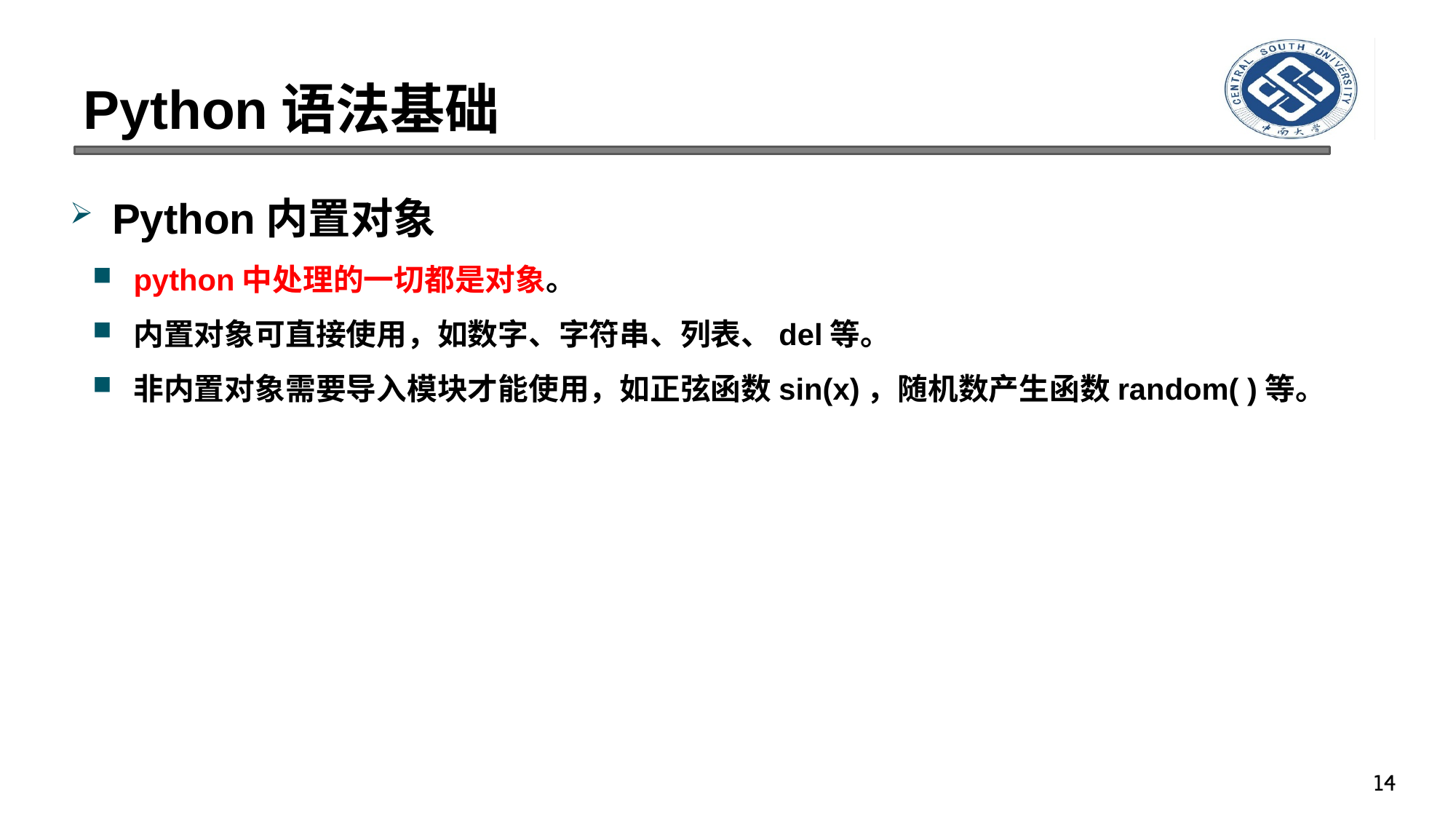

# Python语法基础
Python内置对象
python中处理的一切都是对象。
内置对象可直接使用，如数字、字符串、列表、del等。
非内置对象需要导入模块才能使用，如正弦函数sin(x)，随机数产生函数random( )等。

14